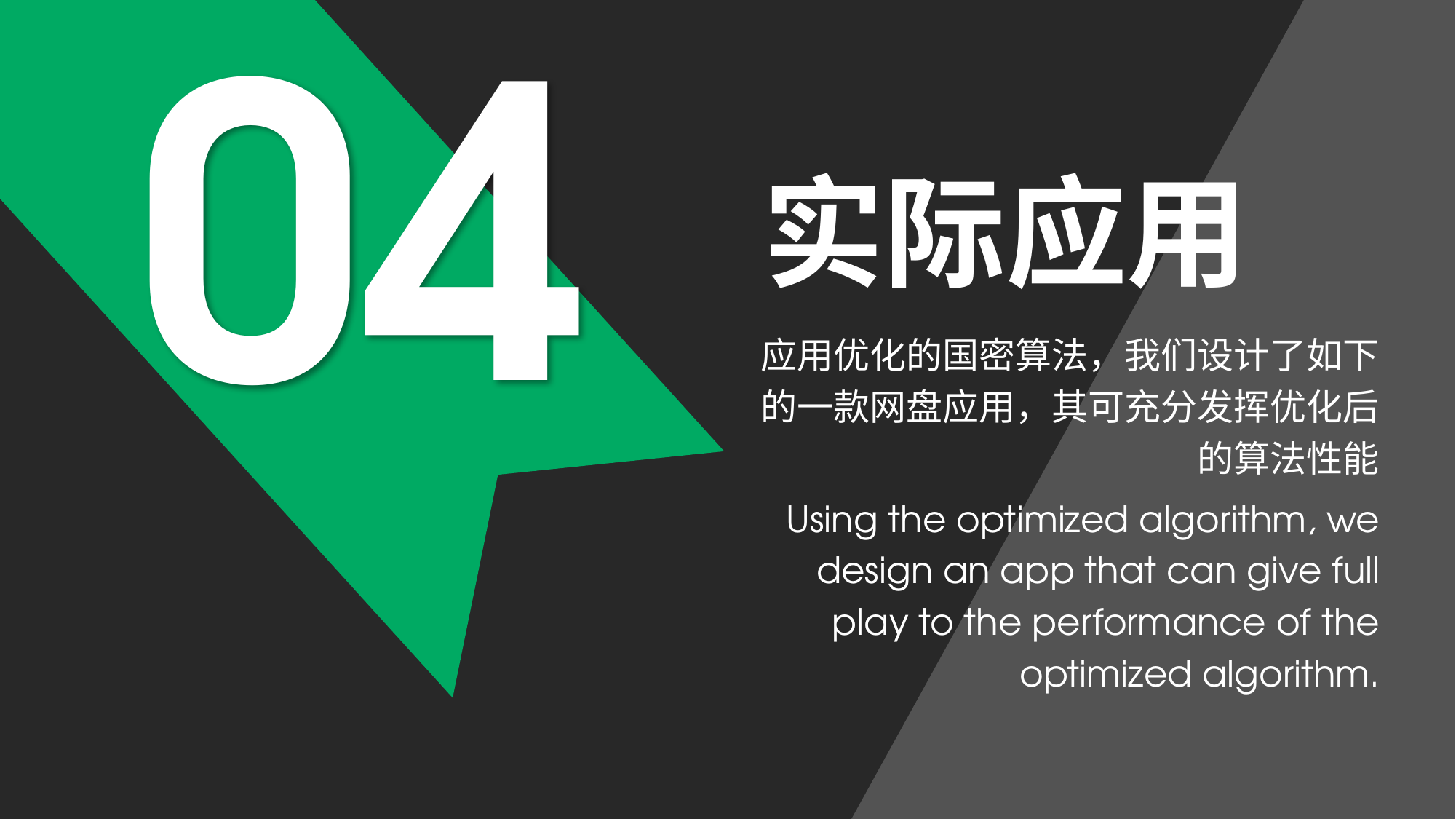

04

实际应用
应用优化的国密算法，我们设计了如下的一款网盘应用，其可充分发挥优化后的算法性能
Using the optimized algorithm, we design an app that can give full play to the performance of the optimized algorithm.